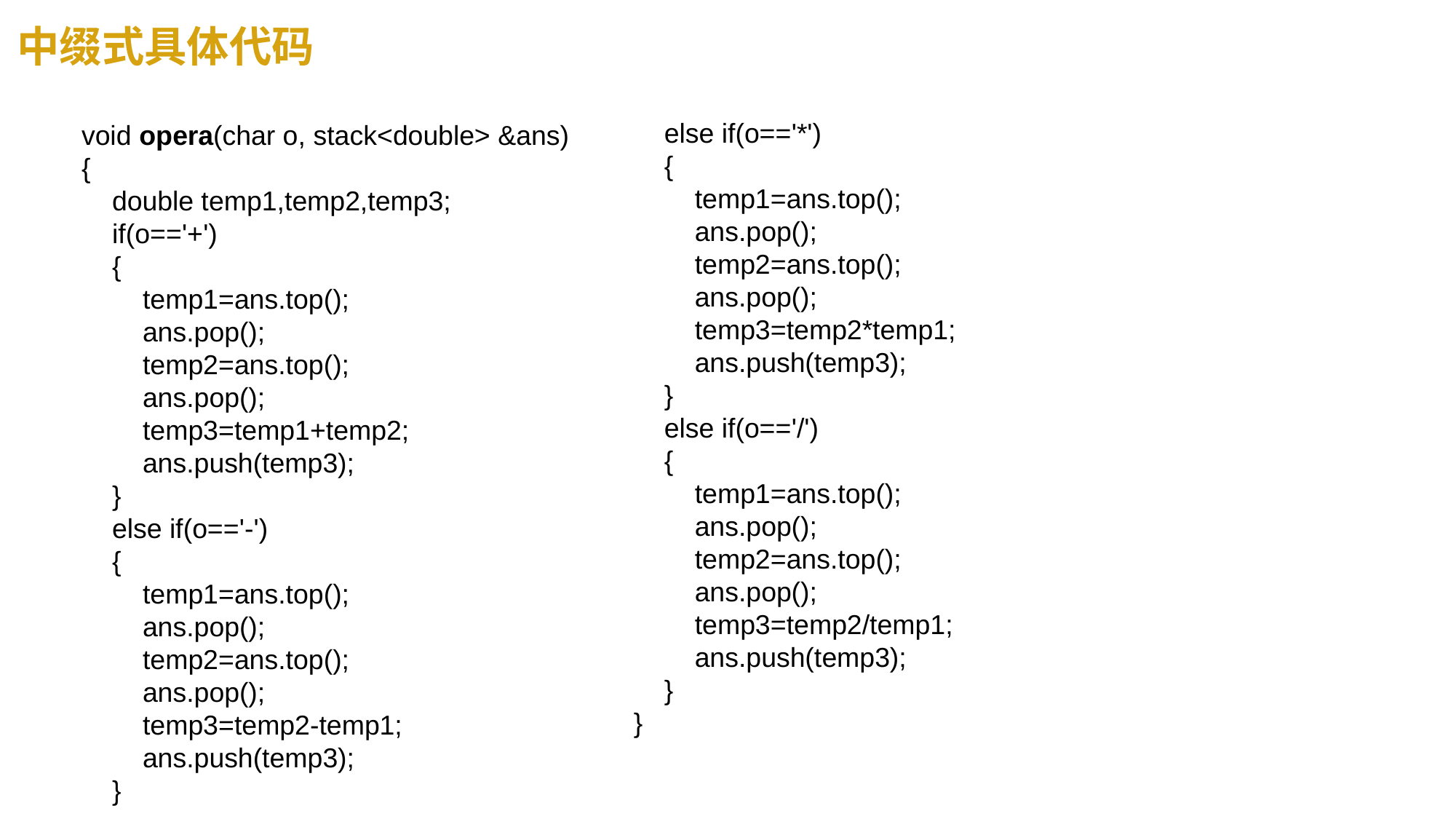

中缀式具体代码
    else if(o=='*')
    {
        temp1=ans.top();
        ans.pop();
        temp2=ans.top();
        ans.pop();
        temp3=temp2*temp1;
        ans.push(temp3);
    }
    else if(o=='/')
    {
        temp1=ans.top();
        ans.pop();
        temp2=ans.top();
        ans.pop();
        temp3=temp2/temp1;
        ans.push(temp3);
    }
}

void opera(char o, stack<double> &ans)
{
    double temp1,temp2,temp3;
    if(o=='+')
    {
        temp1=ans.top();
        ans.pop();
        temp2=ans.top();
        ans.pop();
        temp3=temp1+temp2;
        ans.push(temp3);
    }
    else if(o=='-')
    {
        temp1=ans.top();
        ans.pop();
        temp2=ans.top();
        ans.pop();
        temp3=temp2-temp1;
        ans.push(temp3);
    }